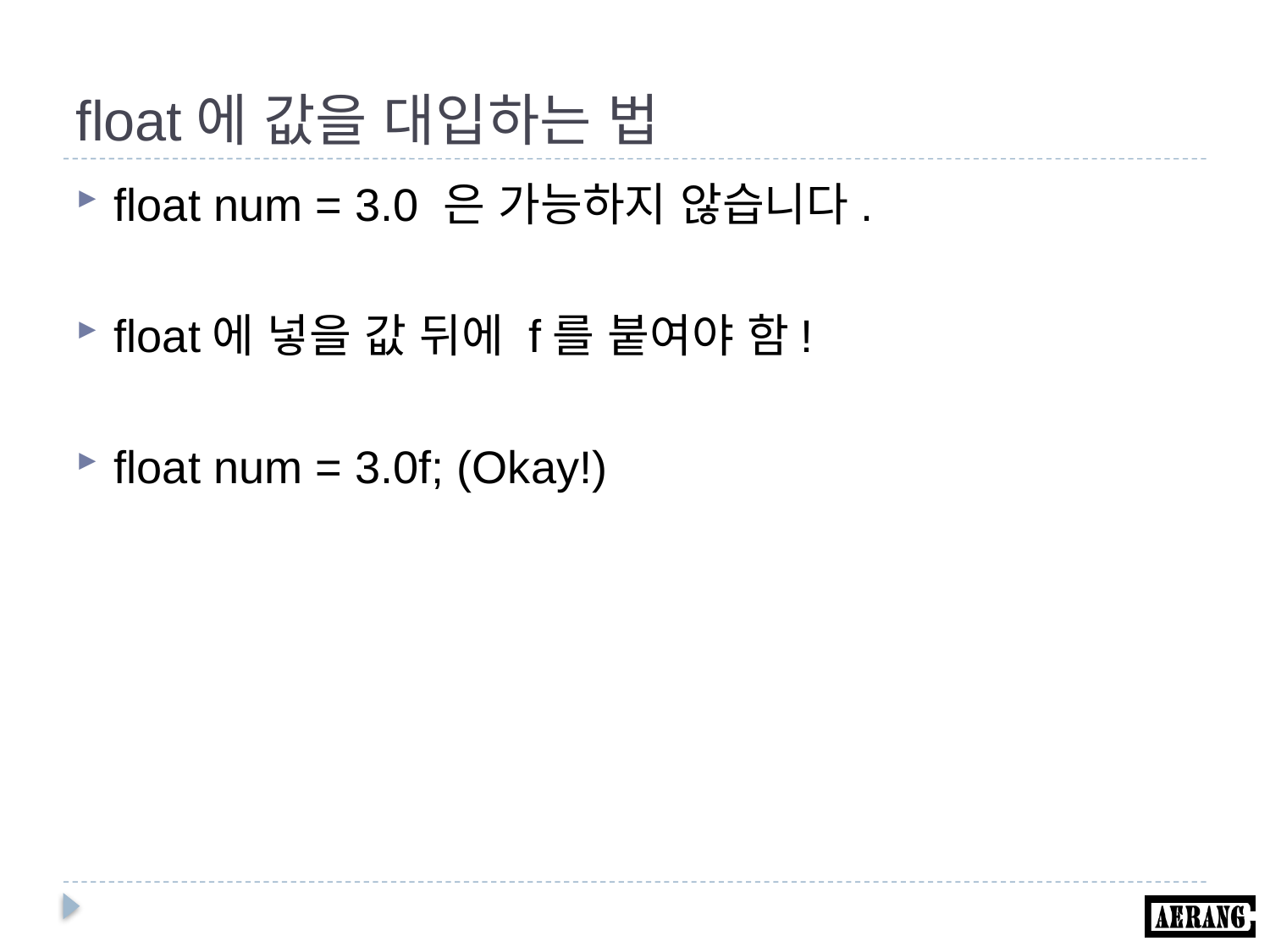

# float에 값을 대입하는 법
float num = 3.0 은 가능하지 않습니다.

float에 넣을 값 뒤에 f를 붙여야 함!

float num = 3.0f; (Okay!)